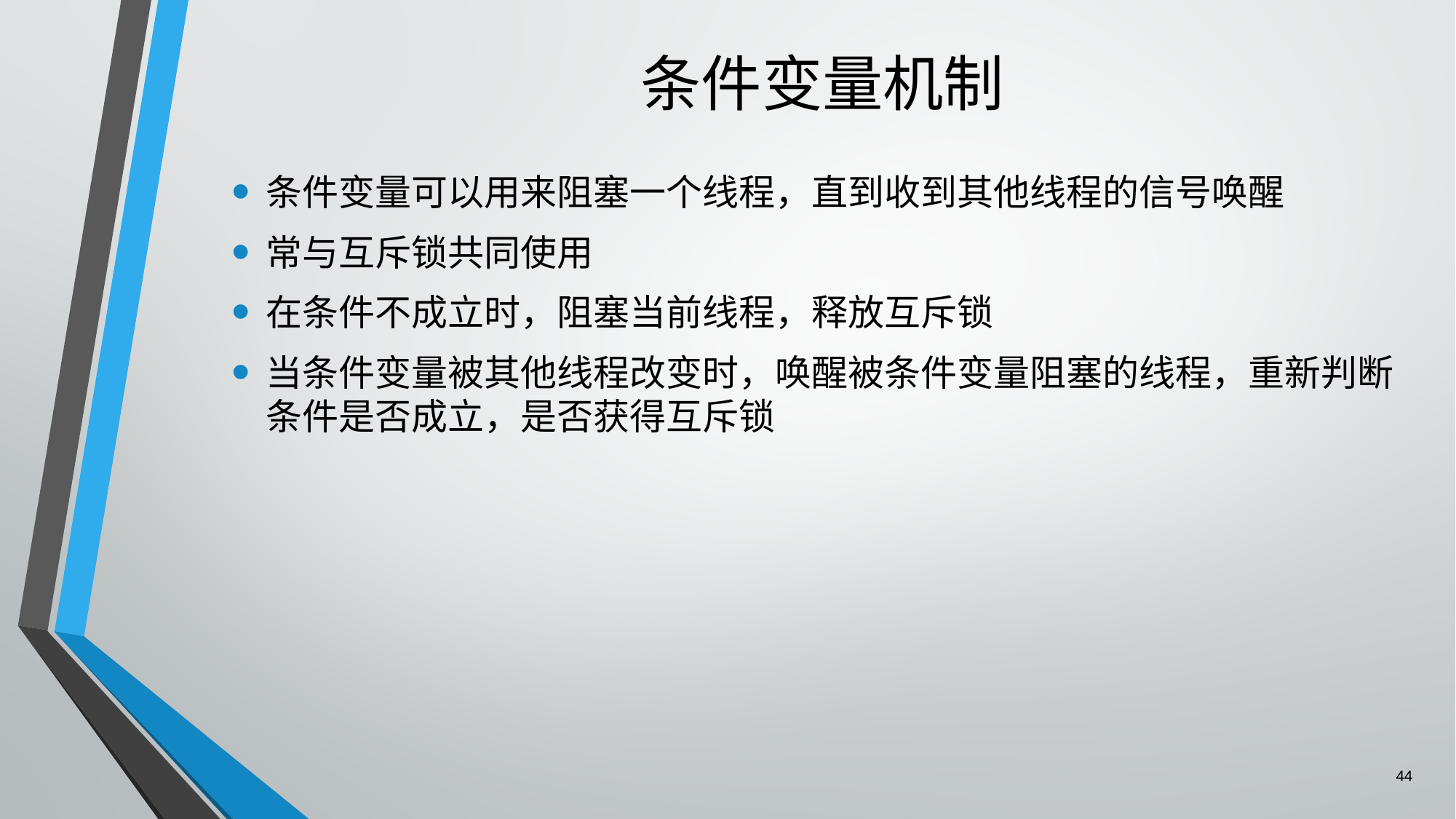

# 条件变量机制
条件变量可以用来阻塞一个线程，直到收到其他线程的信号唤醒
常与互斥锁共同使用
在条件不成立时，阻塞当前线程，释放互斥锁
当条件变量被其他线程改变时，唤醒被条件变量阻塞的线程，重新判断条件是否成立，是否获得互斥锁

44